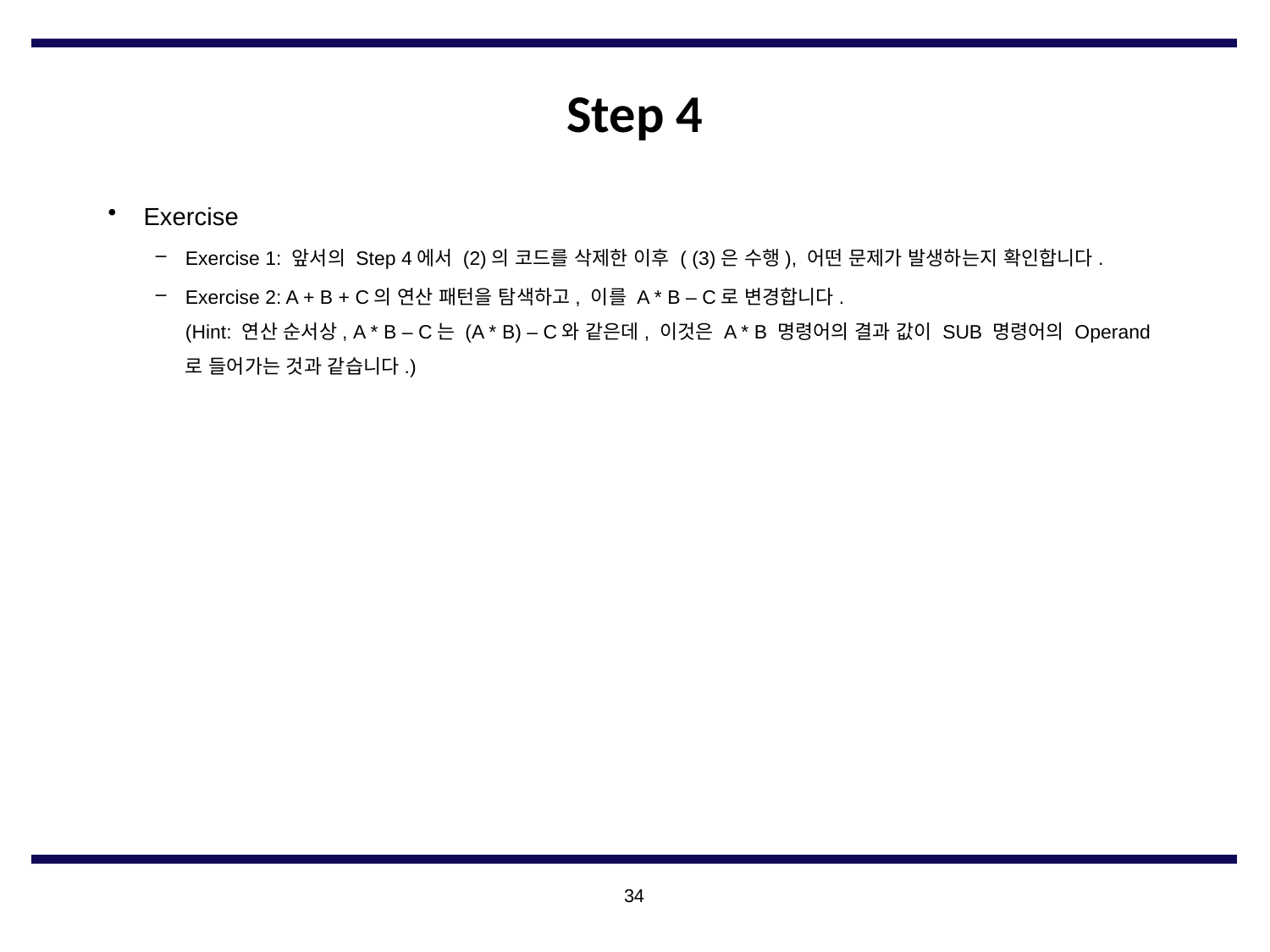

# Step 4
Exercise
Exercise 1: 앞서의 Step 4에서 (2)의 코드를 삭제한 이후 ( (3)은 수행), 어떤 문제가 발생하는지 확인합니다.
Exercise 2: A + B + C의 연산 패턴을 탐색하고, 이를 A * B – C로 변경합니다.
(Hint: 연산 순서상, A * B – C는 (A * B) – C와 같은데, 이것은 A * B 명령어의 결과 값이 SUB 명령어의 Operand로 들어가는 것과 같습니다.)
34